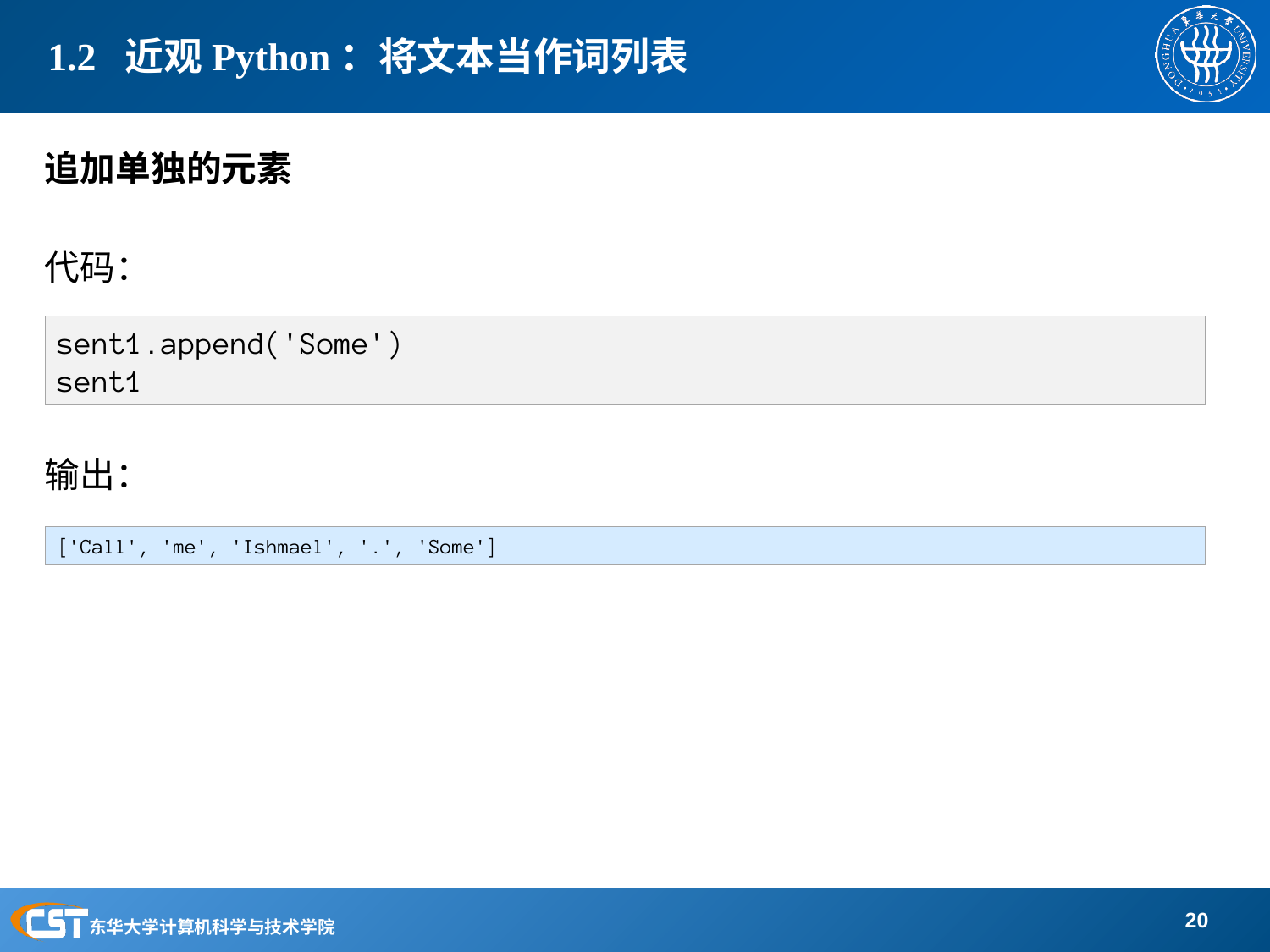

# 1.2  近观Python：将文本当作词列表
追加单独的元素

代码：

输出：
sent1.append('Some')
sent1
['Call', 'me', 'Ishmael', '.', 'Some']